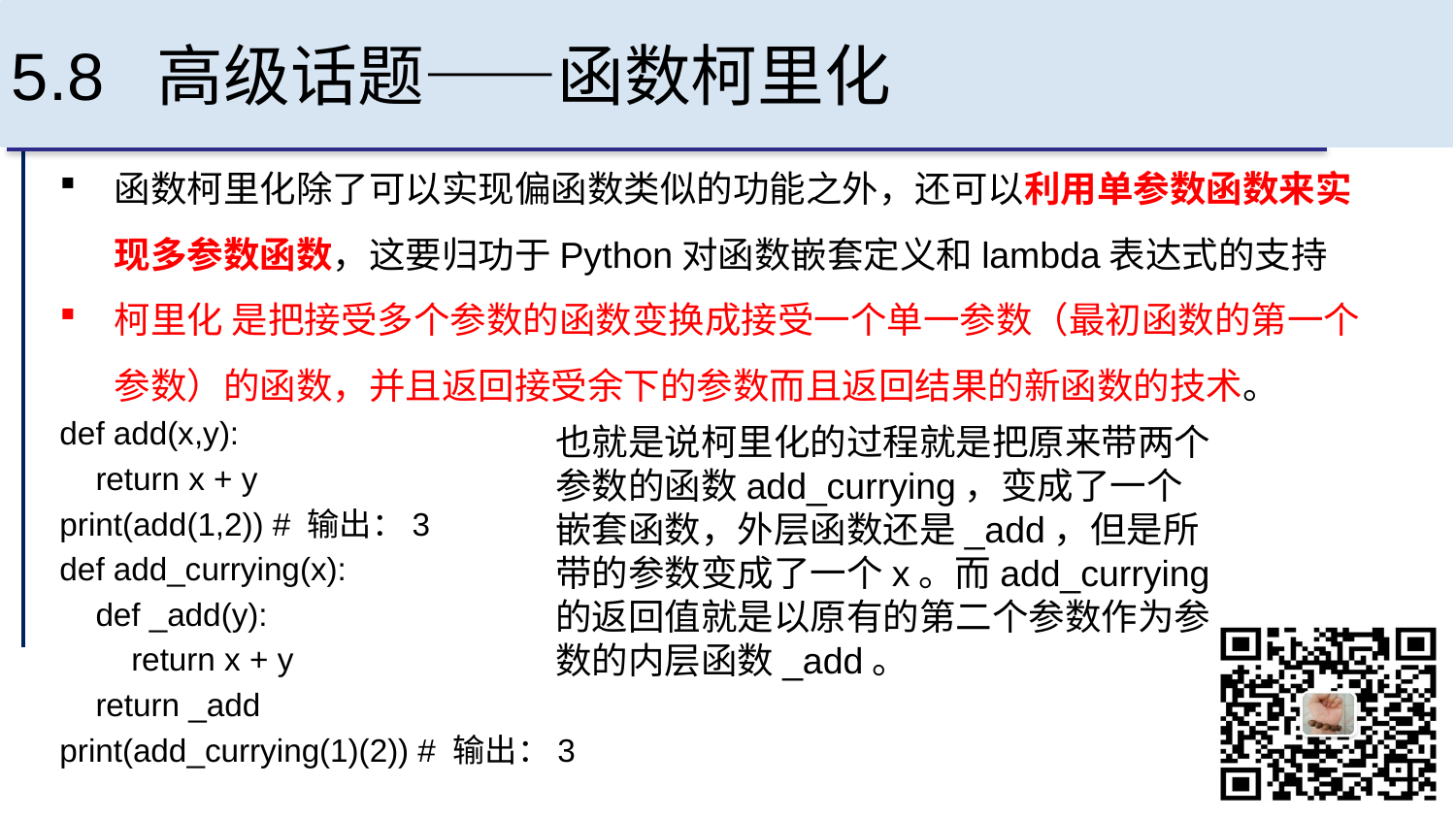

# 5.8  高级话题——函数柯里化
函数柯里化除了可以实现偏函数类似的功能之外，还可以利用单参数函数来实现多参数函数，这要归功于Python对函数嵌套定义和lambda表达式的支持
柯里化 是把接受多个参数的函数变换成接受一个单一参数（最初函数的第一个参数）的函数，并且返回接受余下的参数而且返回结果的新函数的技术。
def add(x,y):
    return x + y
print(add(1,2)) # 输出：3
def add_currying(x):
    def _add(y):
        return x + y
    return _add
print(add_currying(1)(2)) # 输出：3
也就是说柯里化的过程就是把原来带两个参数的函数add_currying，变成了一个嵌套函数，外层函数还是_add，但是所带的参数变成了一个x。而add_currying的返回值就是以原有的第二个参数作为参数的内层函数_add。